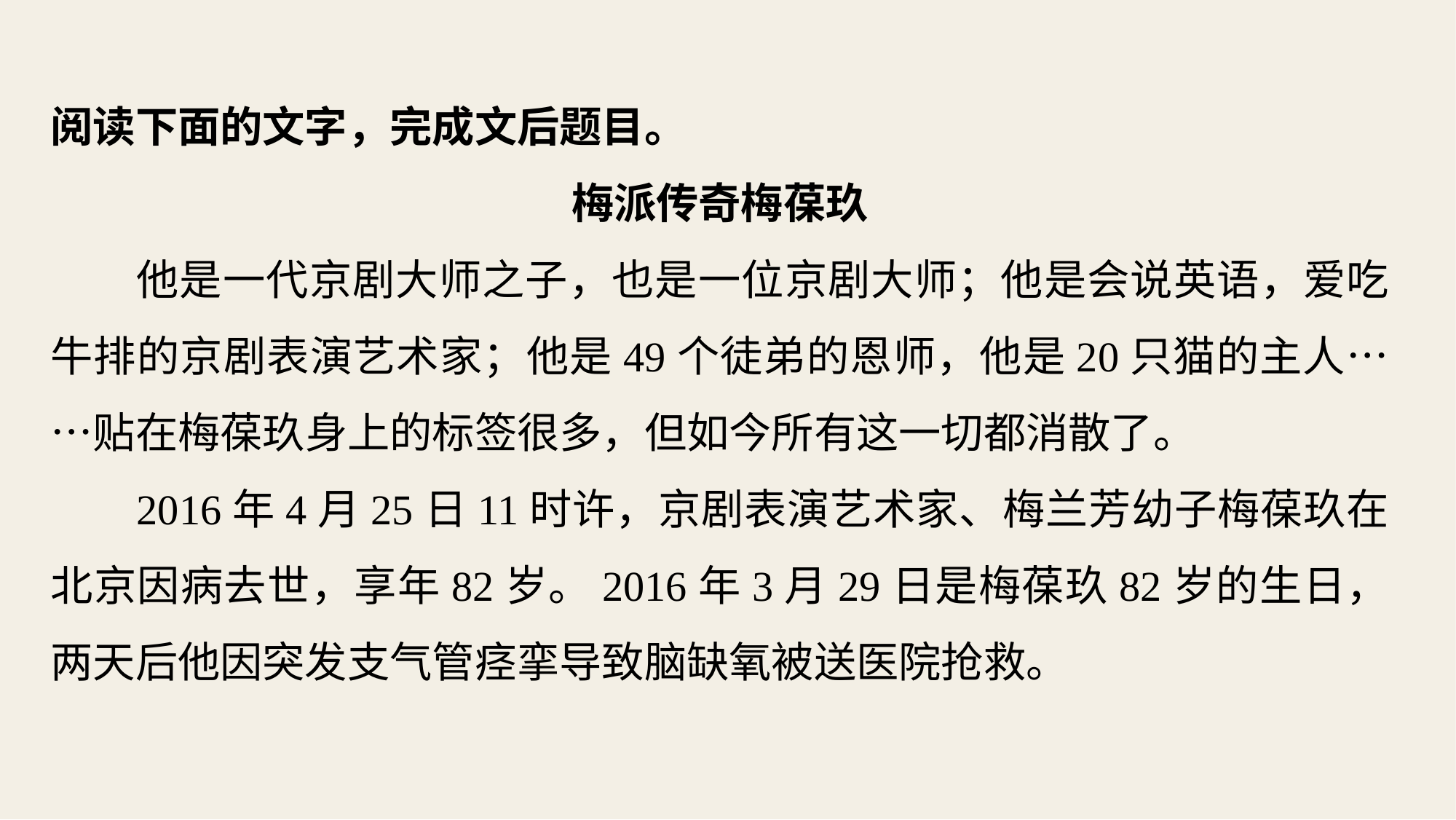

阅读下面的文字，完成文后题目。
梅派传奇梅葆玖
他是一代京剧大师之子，也是一位京剧大师；他是会说英语，爱吃牛排的京剧表演艺术家；他是49个徒弟的恩师，他是20只猫的主人……贴在梅葆玖身上的标签很多，但如今所有这一切都消散了。
2016年4月25日11时许，京剧表演艺术家、梅兰芳幼子梅葆玖在北京因病去世，享年82岁。2016年3月29日是梅葆玖82岁的生日，两天后他因突发支气管痉挛导致脑缺氧被送医院抢救。